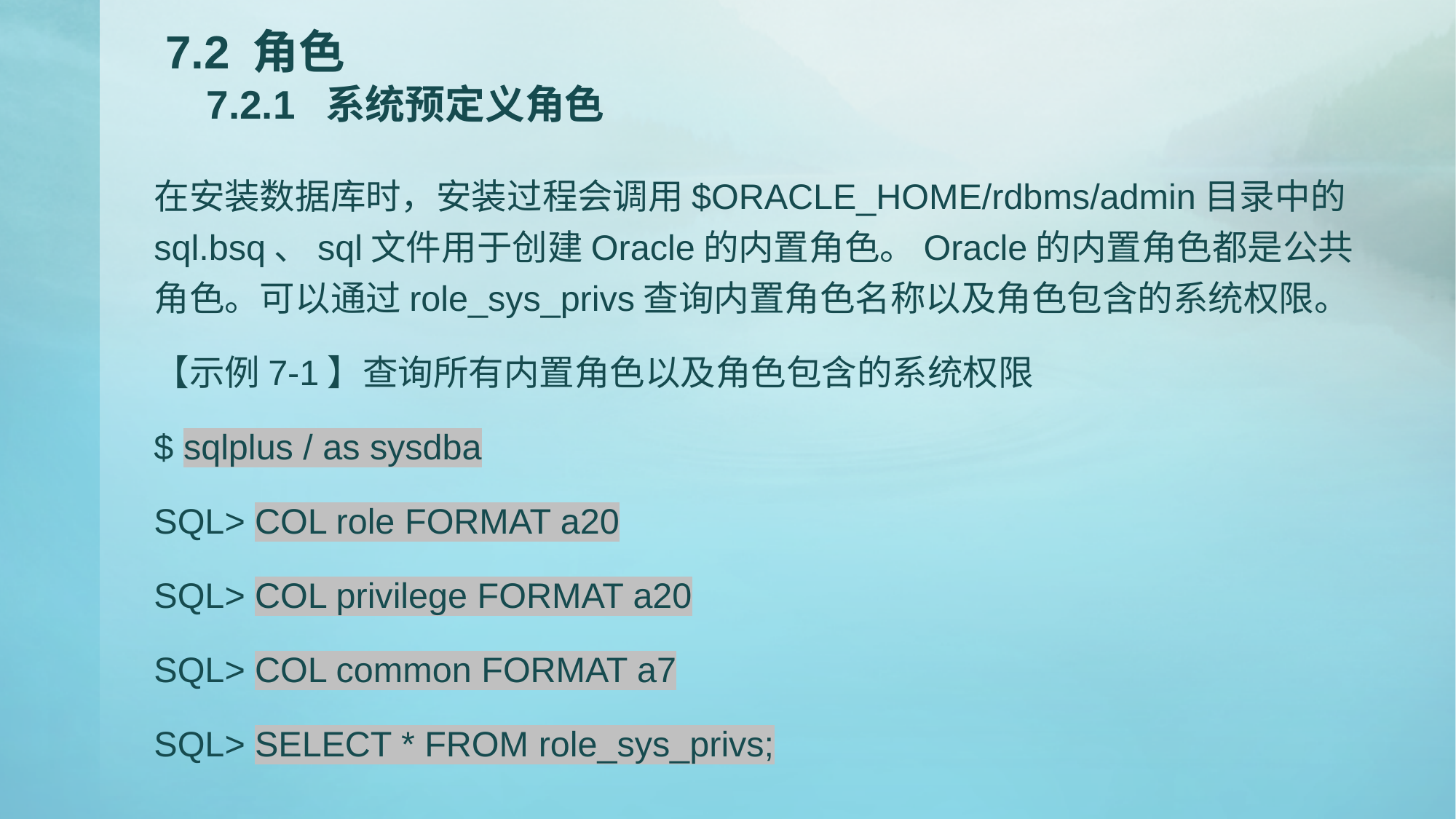

# 7.2 角色 7.2.1  系统预定义角色
在安装数据库时，安装过程会调用$ORACLE_HOME/rdbms/admin目录中的sql.bsq、sql文件用于创建Oracle的内置角色。Oracle的内置角色都是公共角色。可以通过role_sys_privs查询内置角色名称以及角色包含的系统权限。
【示例7-1】查询所有内置角色以及角色包含的系统权限
$ sqlplus / as sysdba
SQL> COL role FORMAT a20
SQL> COL privilege FORMAT a20
SQL> COL common FORMAT a7
SQL> SELECT * FROM role_sys_privs;